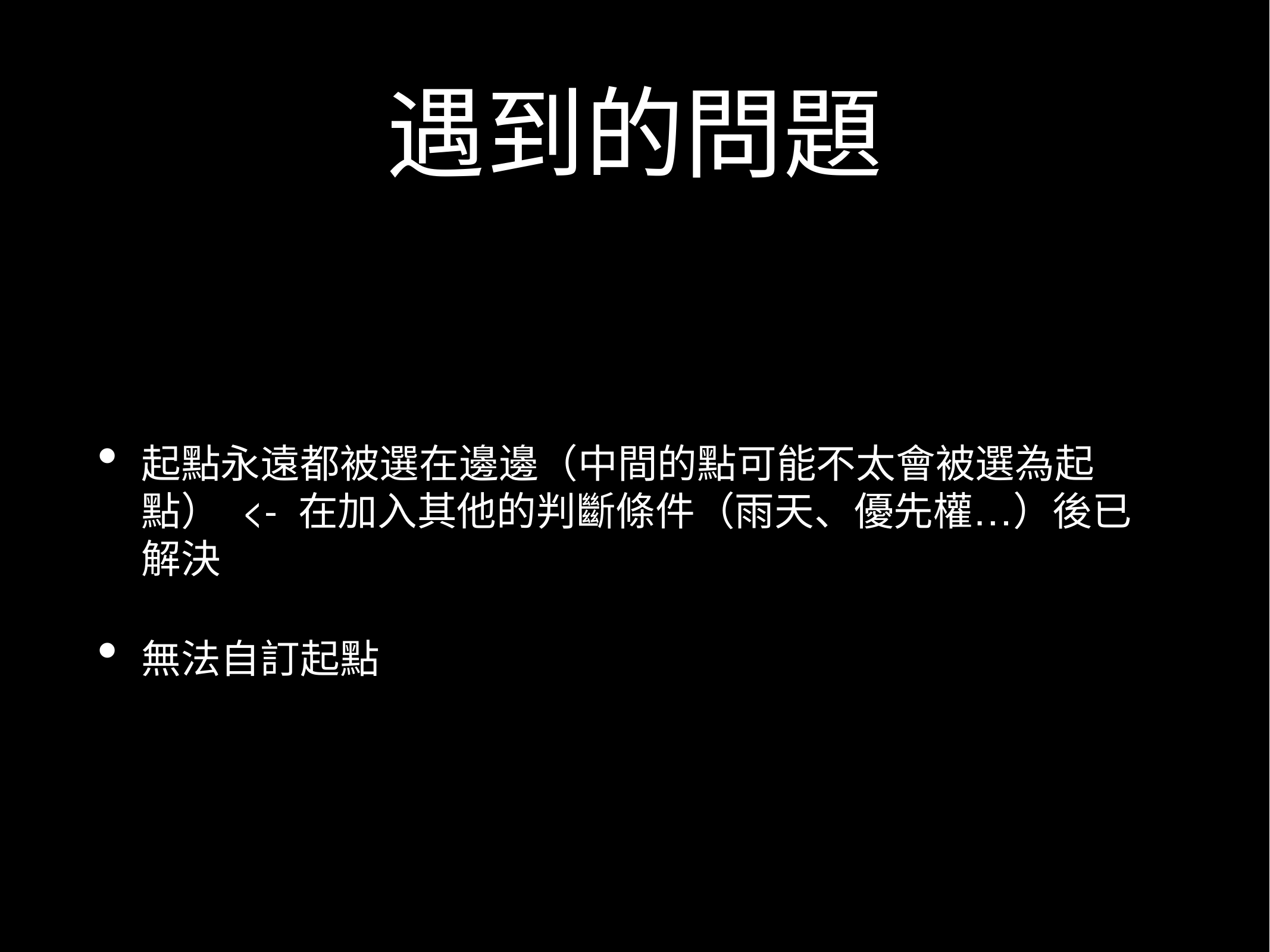

# 遇到的問題
起點永遠都被選在邊邊（中間的點可能不太會被選為起點） <- 在加入其他的判斷條件（雨天、優先權…）後已解決
無法自訂起點